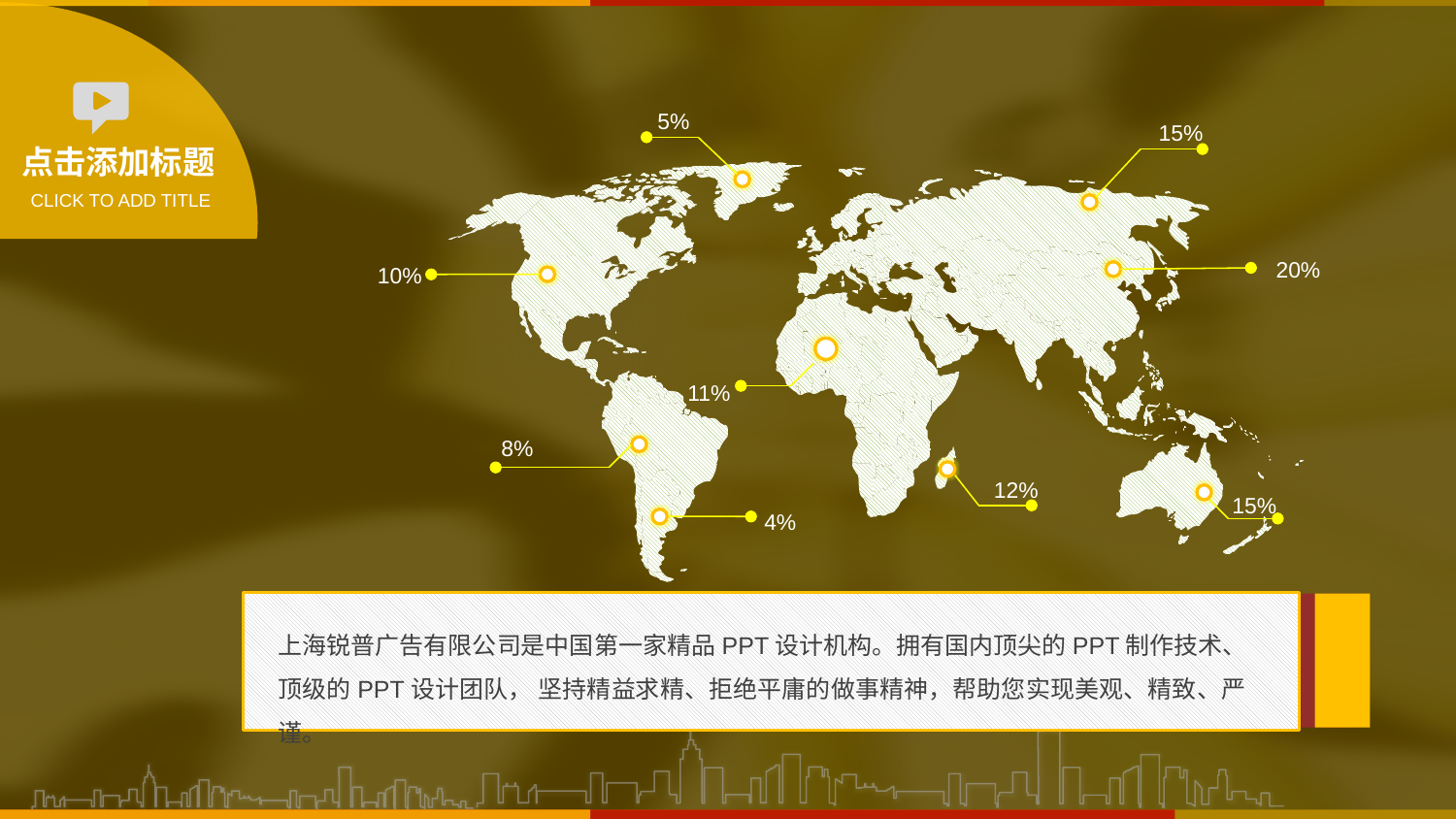

点击添加标题
CLICK TO ADD TITLE
5%

15%

20%

10%

11%
8%

12%
15%

4%

上海锐普广告有限公司是中国第一家精品PPT设计机构。拥有国内顶尖的PPT制作技术、顶级的PPT设计团队， 坚持精益求精、拒绝平庸的做事精神，帮助您实现美观、精致、严谨。